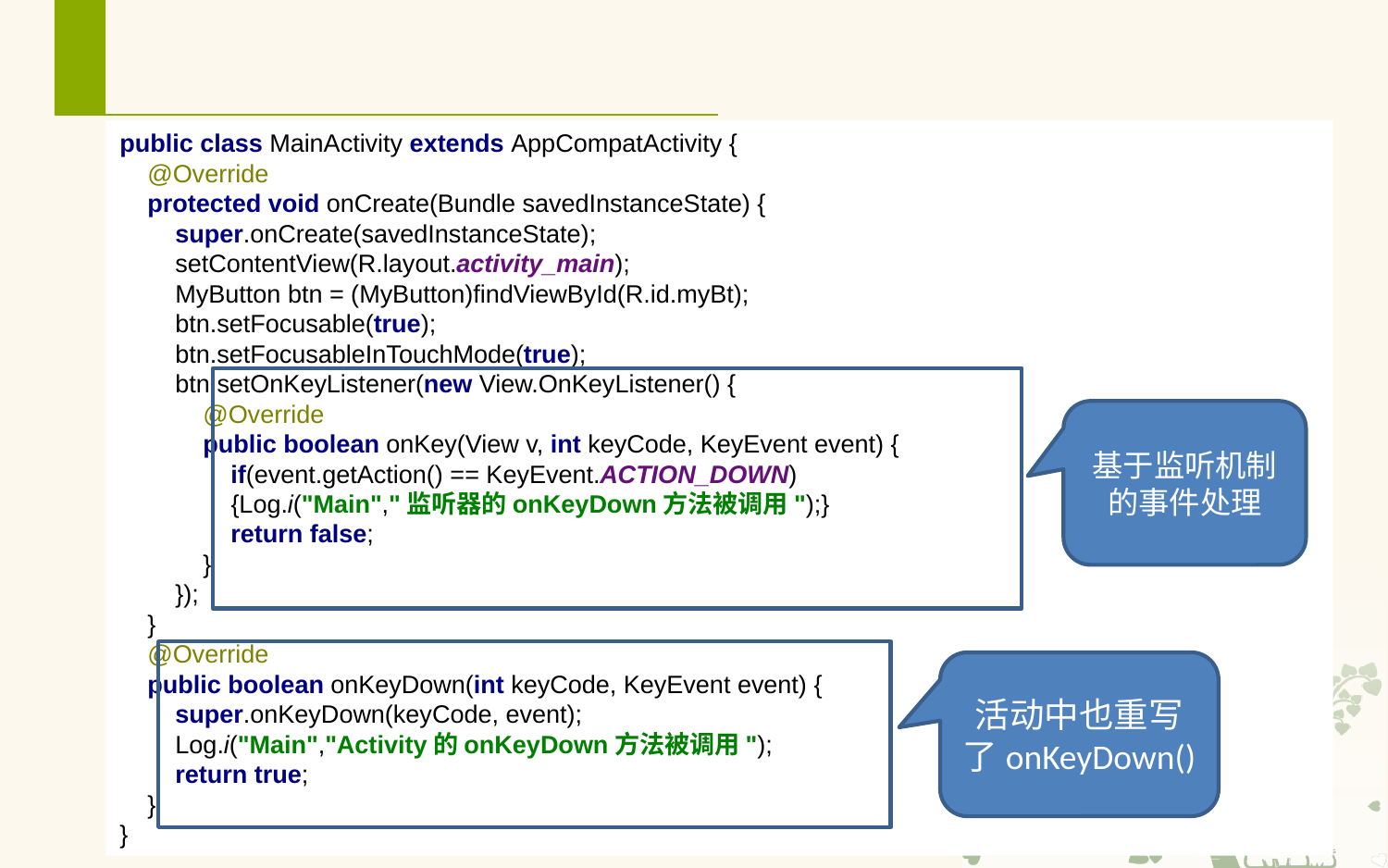

# 示例
public class MainActivity extends AppCompatActivity {
    @Override
    protected void onCreate(Bundle savedInstanceState) {
        super.onCreate(savedInstanceState);
        setContentView(R.layout.activity_main);
        MyButton btn = (MyButton)findViewById(R.id.myBt);
        btn.setFocusable(true);
        btn.setFocusableInTouchMode(true);
        btn.setOnKeyListener(new View.OnKeyListener() {
            @Override
            public boolean onKey(View v, int keyCode, KeyEvent event) {
                if(event.getAction() == KeyEvent.ACTION_DOWN)
                {Log.i("Main","监听器的onKeyDown方法被调用");}
                return false;
            }
        });
    }
    @Override
    public boolean onKeyDown(int keyCode, KeyEvent event) {
        super.onKeyDown(keyCode, event);
        Log.i("Main","Activity的onKeyDown方法被调用");
        return true;
    }
}

基于监听机制的事件处理

活动中也重写了onKeyDown()